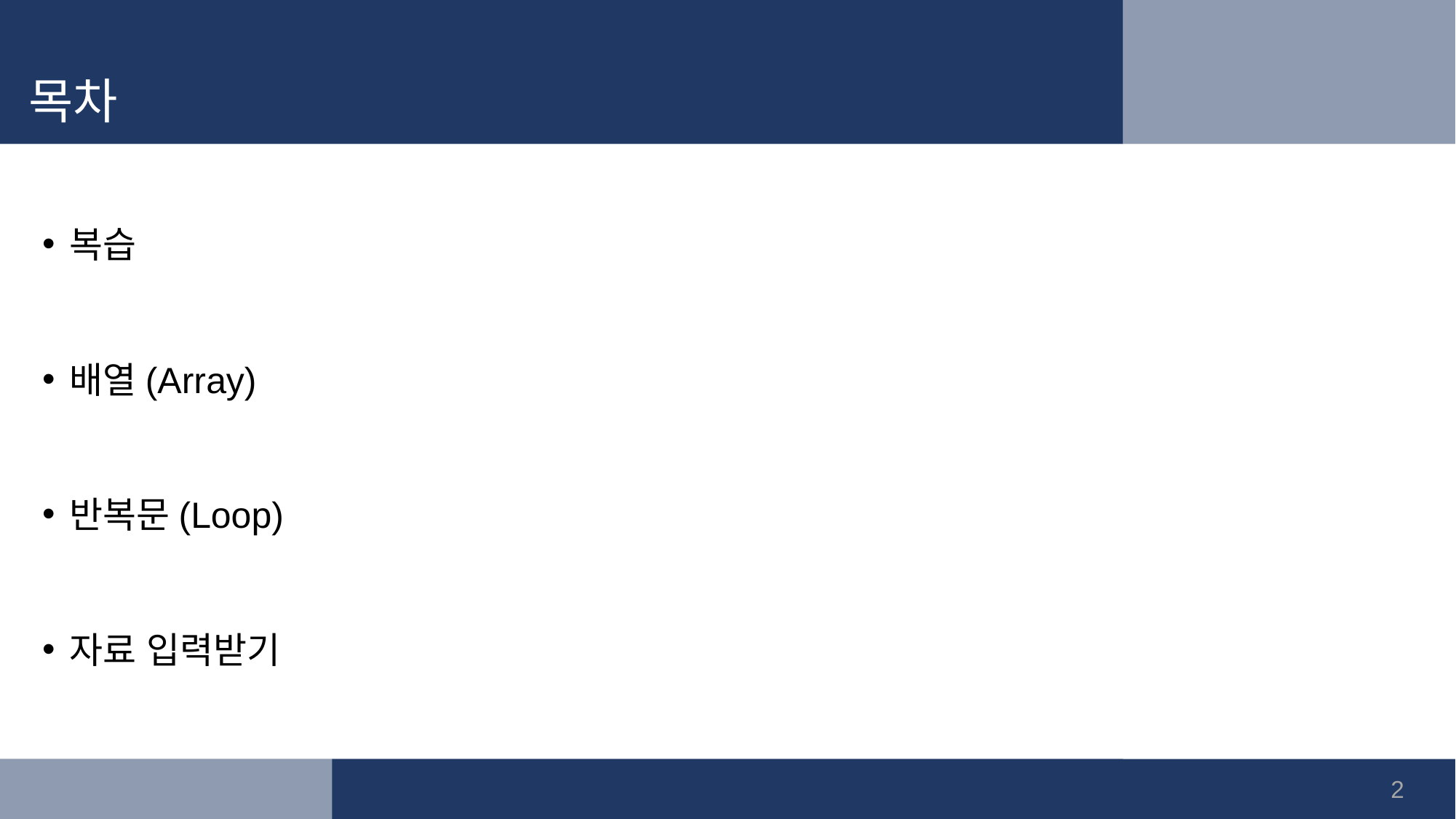

# 목차
복습

배열(Array)

반복문(Loop)

자료 입력받기

2